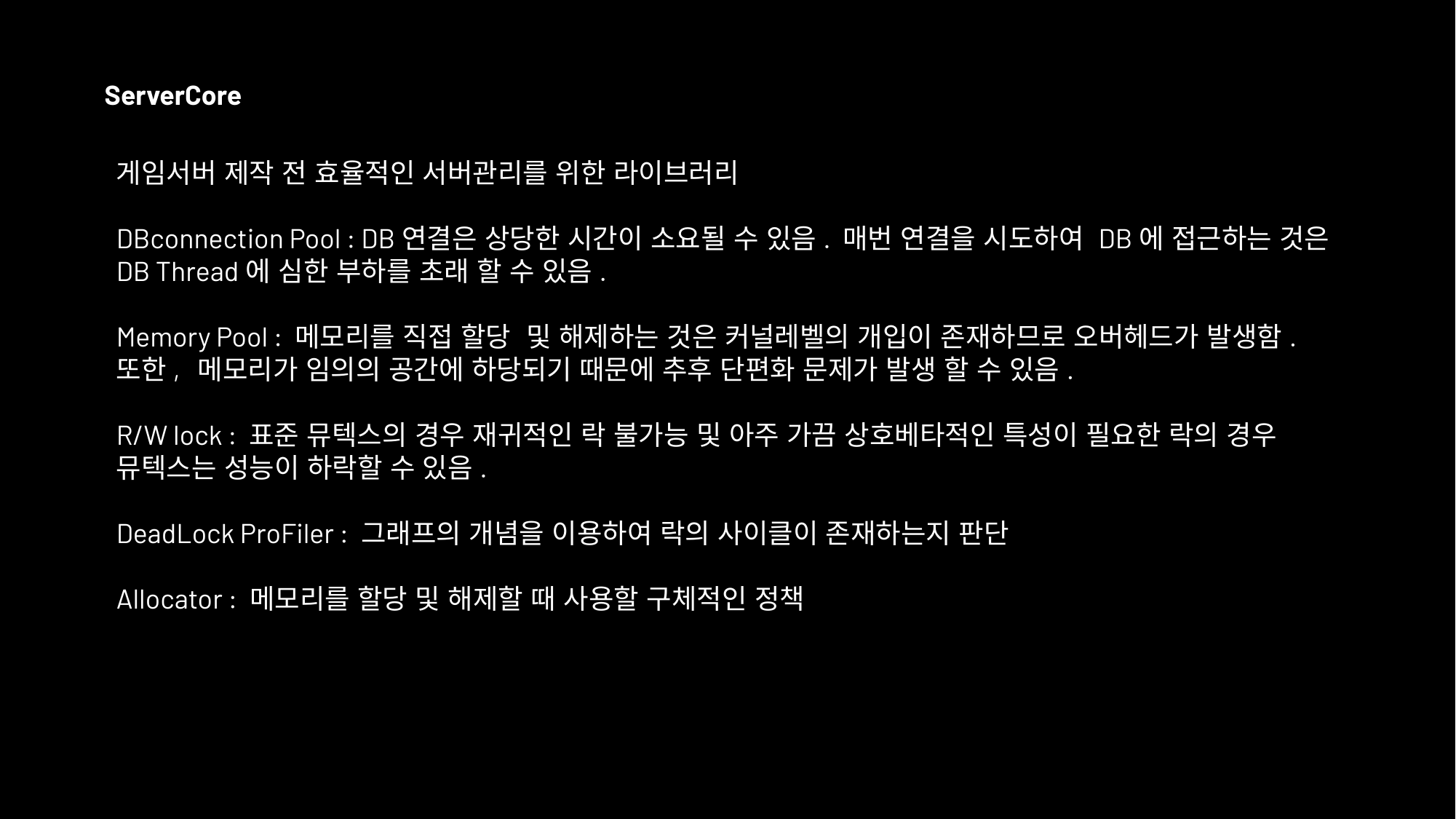

ServerCore
게임서버 제작 전 효율적인 서버관리를 위한 라이브러리

DBconnection Pool : DB연결은 상당한 시간이 소요될 수 있음. 매번 연결을 시도하여 DB에 접근하는 것은
DB Thread에 심한 부하를 초래 할 수 있음.

Memory Pool : 메모리를 직접 할당  및 해제하는 것은 커널레벨의 개입이 존재하므로 오버헤드가 발생함.
또한,  메모리가 임의의 공간에 하당되기 때문에 추후 단편화 문제가 발생 할 수 있음.

R/W lock : 표준 뮤텍스의 경우 재귀적인 락 불가능 및 아주 가끔 상호베타적인 특성이 필요한 락의 경우 뮤텍스는 성능이 하락할 수 있음.

DeadLock ProFiler : 그래프의 개념을 이용하여 락의 사이클이 존재하는지 판단

Allocator : 메모리를 할당 및 해제할 때 사용할 구체적인 정책